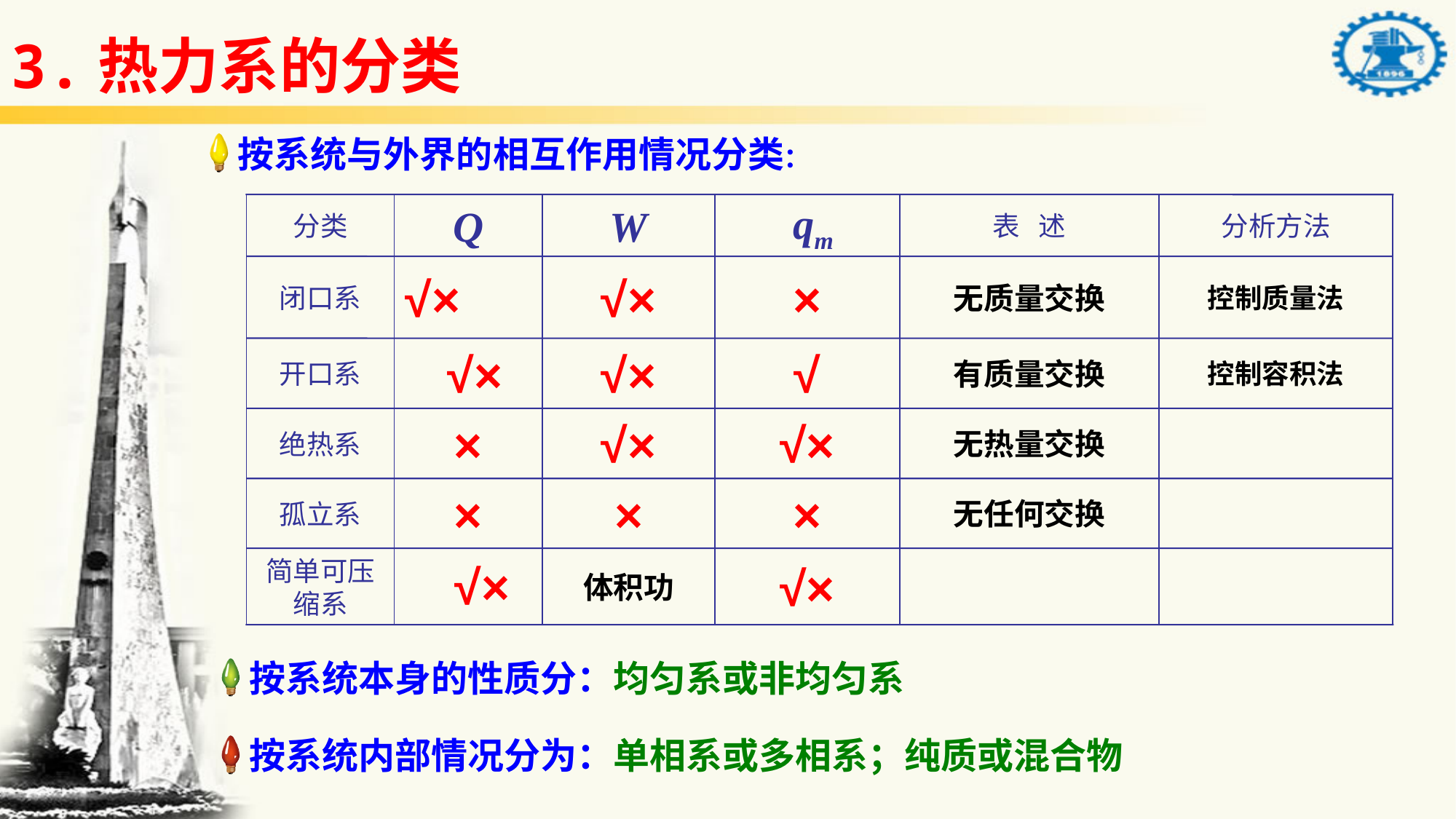

3.热力系的分类
按系统与外界的相互作用情况分类：
分类

Q
W
 qm
表   述
分析方法

闭口系
√×
√×
×
无质量交换
控制质量法

开口系
√×
√×
√
有质量交换
控制容积法

绝热系
×
√×
√×
无热量交换

孤立系
×
×
×
无任何交换

√×
简单可压缩系
体积功
√×

按系统本身的性质分：均匀系或非均匀系
按系统内部情况分为：单相系或多相系；纯质或混合物